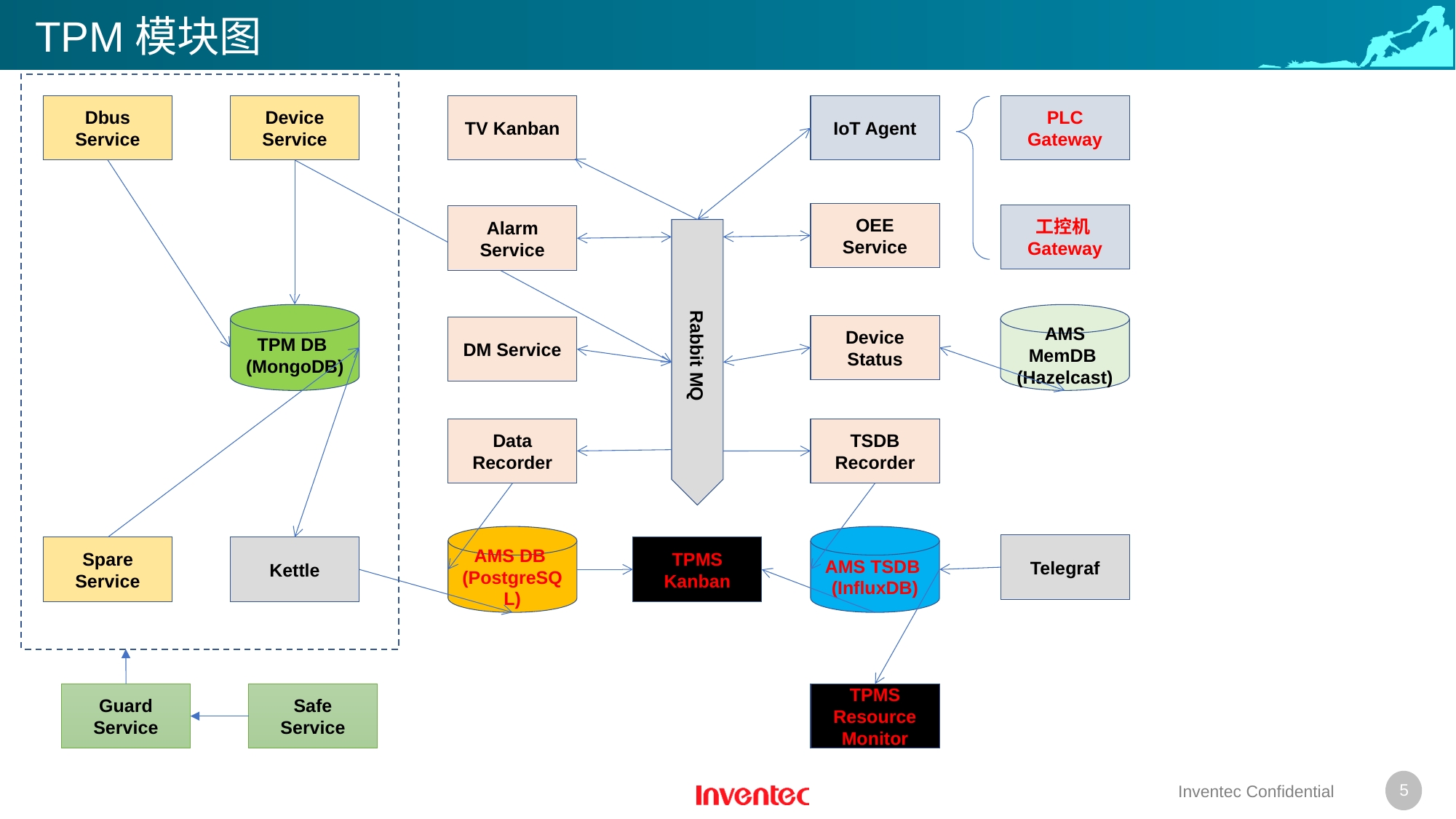

# TPM模块图

Dbus Service
Device Service
TV Kanban
IoT Agent
PLC Gateway

OEE Service
工控机Gateway
Alarm Service
TPM DB
(MongoDB)
AMS MemDB
(Hazelcast)
Device Status
DM Service
Rabbit MQ
Data Recorder
TSDB Recorder
AMS DB
(PostgreSQL)
AMS TSDB
(InfluxDB)
Telegraf
Spare Service
Kettle
TPMS Kanban
Guard Service
Safe Service
TPMS Resource Monitor